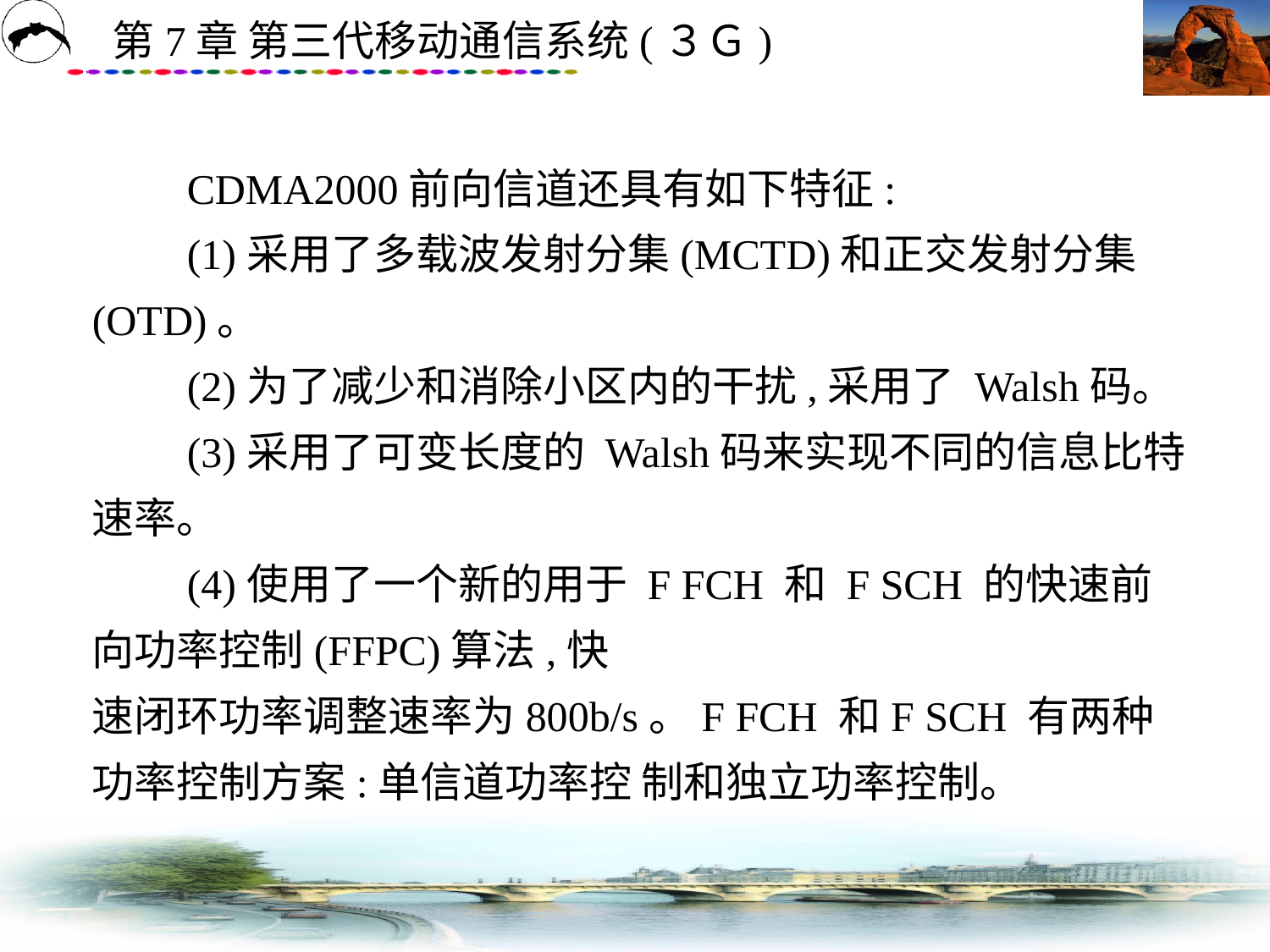

# CDMA2000前向信道还具有如下特征: 　　(1)采用了多载波发射分集(MCTD)和正交发射分集(OTD)。 　　(2)为了减少和消除小区内的干扰,采用了 Walsh码。 　　(3)采用了可变长度的 Walsh码来实现不同的信息比特速率。 　　(4)使用了一个新的用于 F FCH 和 F SCH 的快速前向功率控制(FFPC)算法,快 速闭环功率调整速率为800b/s。F FCH 和F SCH 有两种功率控制方案:单信道功率控 制和独立功率控制。